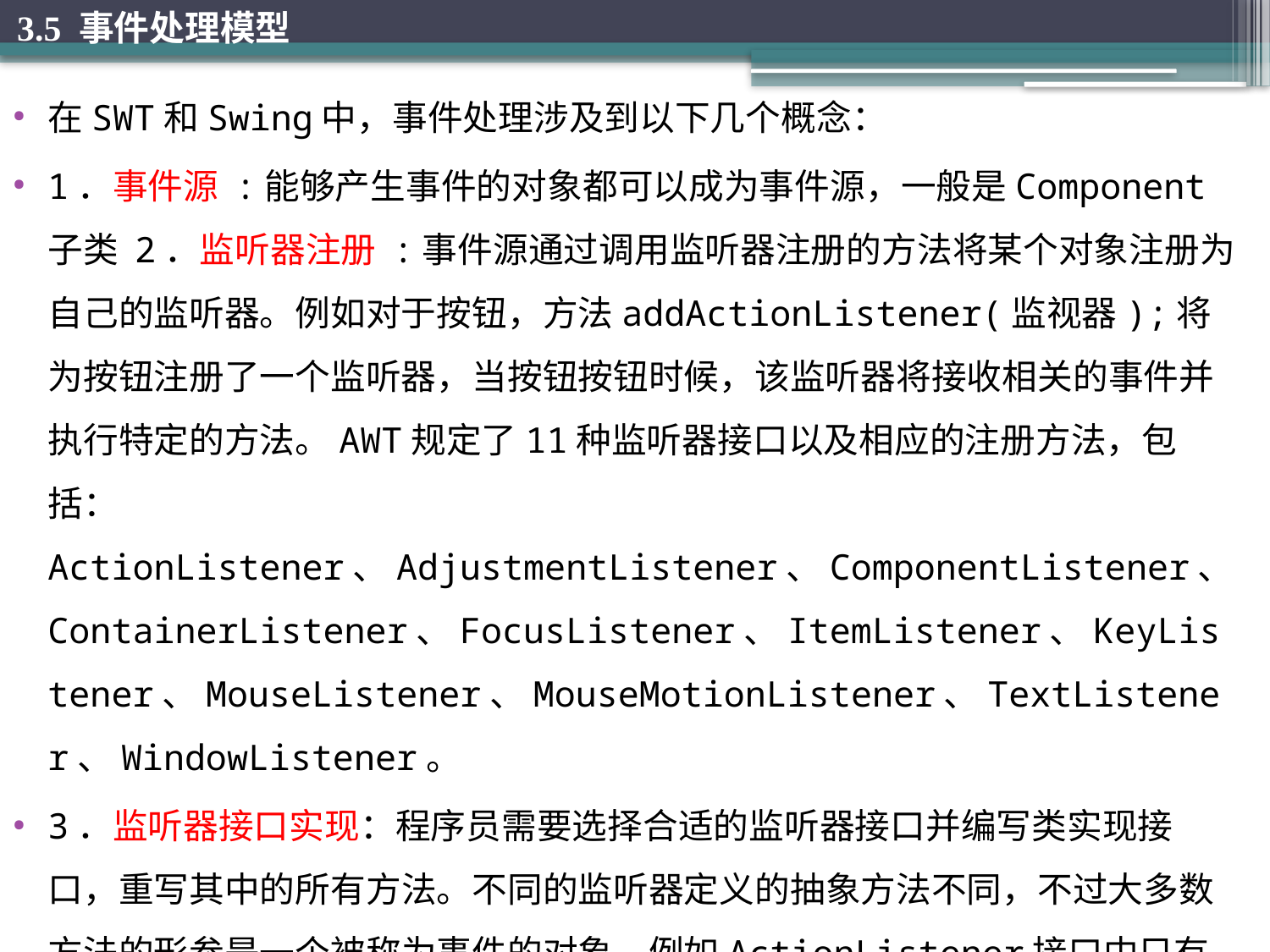

3.5 事件处理模型
在SWT和Swing中，事件处理涉及到以下几个概念：
1．事件源 :能够产生事件的对象都可以成为事件源，一般是Component子类 2．监听器注册 :事件源通过调用监听器注册的方法将某个对象注册为自己的监听器。例如对于按钮，方法addActionListener(监视器);将为按钮注册了一个监听器，当按钮按钮时候，该监听器将接收相关的事件并执行特定的方法。AWT规定了11种监听器接口以及相应的注册方法，包括：ActionListener、AdjustmentListener、ComponentListener、ContainerListener、FocusListener、ItemListener、KeyListener、MouseListener、MouseMotionListener、TextListener、WindowListener。
3．监听器接口实现：程序员需要选择合适的监听器接口并编写类实现接口，重写其中的所有方法。不同的监听器定义的抽象方法不同，不过大多数方法的形参是一个被称为事件的对象。例如ActionListener接口中只有一个抽象方法actionPerformed，该方法的形参类型为ActionEvent。